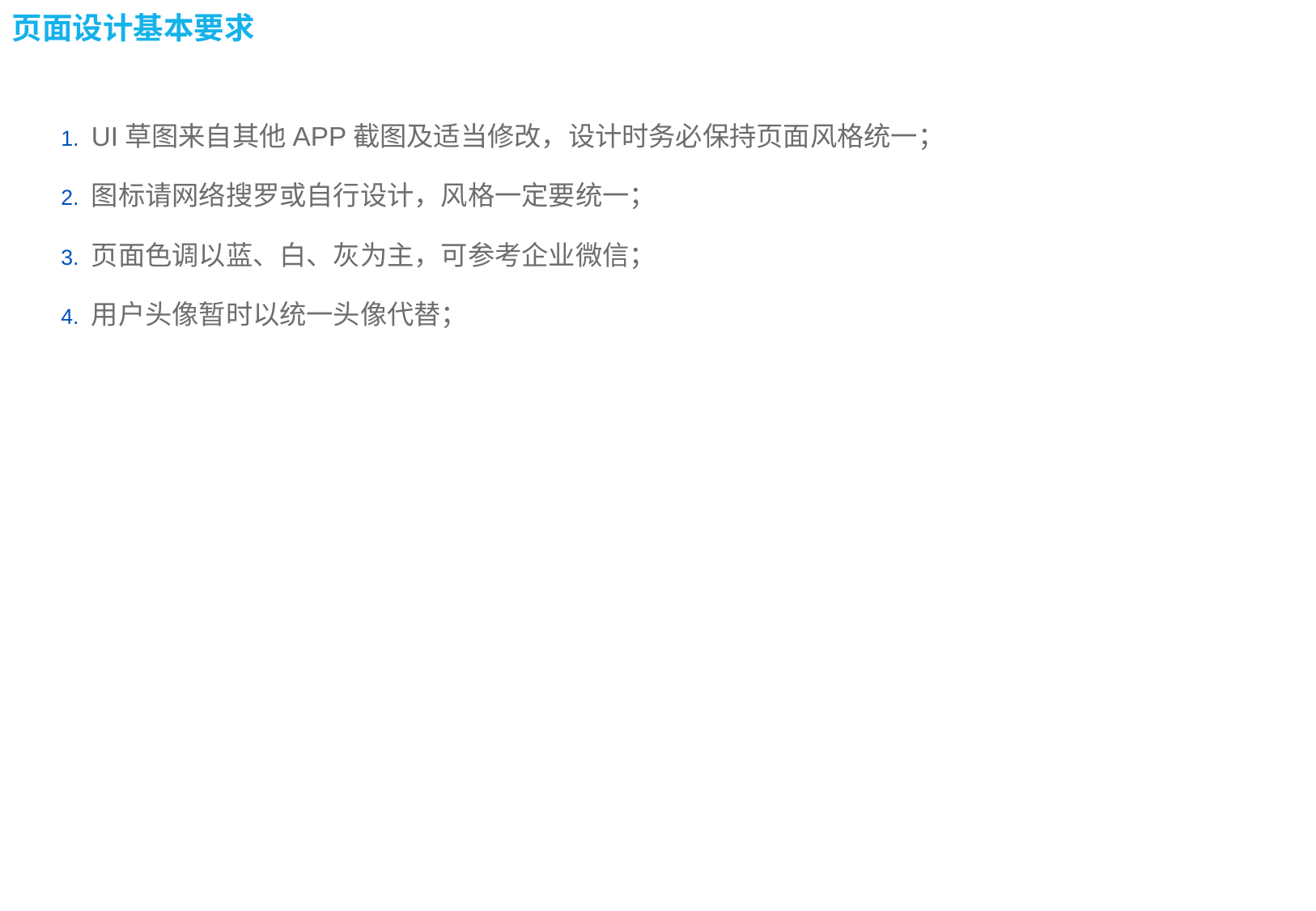

页面设计基本要求
UI草图来自其他APP截图及适当修改，设计时务必保持页面风格统一；
图标请网络搜罗或自行设计，风格一定要统一；
页面色调以蓝、白、灰为主，可参考企业微信；
用户头像暂时以统一头像代替；